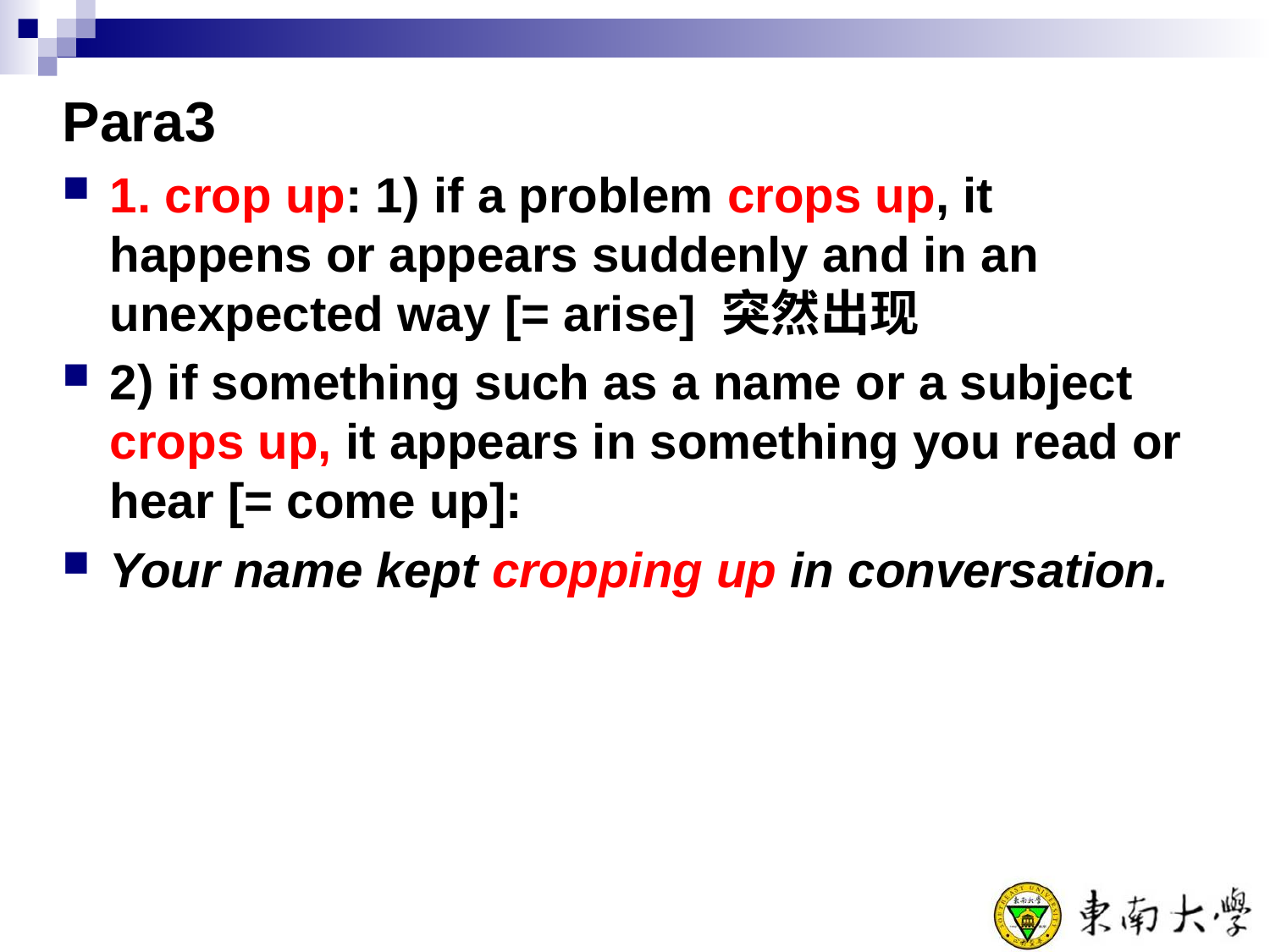

Para3
1. crop up: 1) if a problem crops up, it happens or appears suddenly and in an unexpected way [= arise] 突然出现
2) if something such as a name or a subject crops up, it appears in something you read or hear [= come up]:
Your name kept cropping up in conversation.